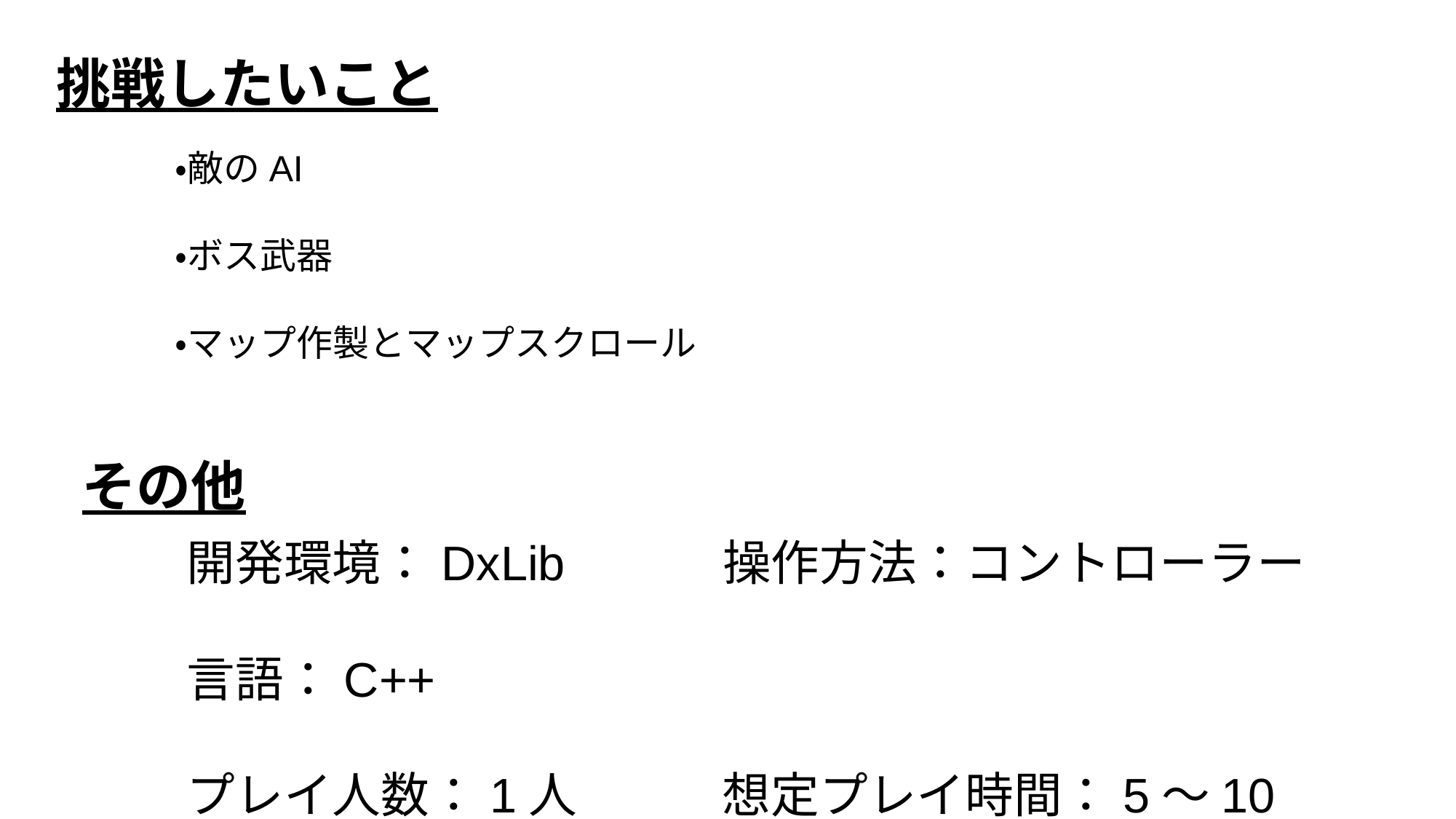

挑戦したいこと
・敵のAI

・ボス武器

・マップ作製とマップスクロール
その他
開発環境：DxLib　　　操作方法：コントローラー

言語：C++

プレイ人数：1人　　　想定プレイ時間：5～10分